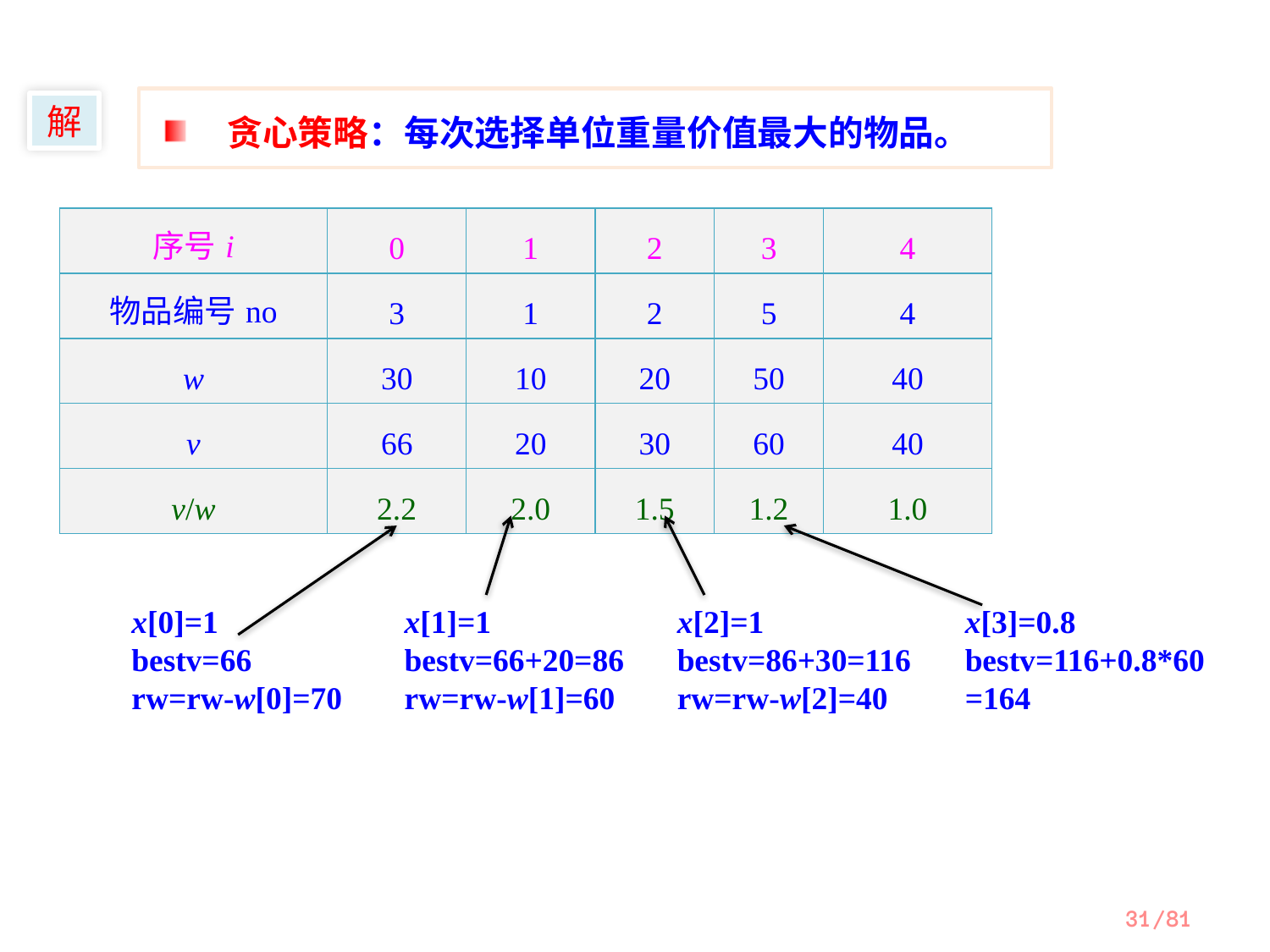

贪心策略：每次选择单位重量价值最大的物品。
解
| 序号i | 0 | 1 | 2 | 3 | 4 |
| --- | --- | --- | --- | --- | --- |
| 物品编号no | 3 | 1 | 2 | 5 | 4 |
| w | 30 | 10 | 20 | 50 | 40 |
| v | 66 | 20 | 30 | 60 | 40 |
| v/w | 2.2 | 2.0 | 1.5 | 1.2 | 1.0 |
x[0]=1
bestv=66
rw=rw-w[0]=70
x[1]=1
bestv=66+20=86
rw=rw-w[1]=60
x[2]=1
bestv=86+30=116
rw=rw-w[2]=40
x[3]=0.8
bestv=116+0.8*60
=164
31/81